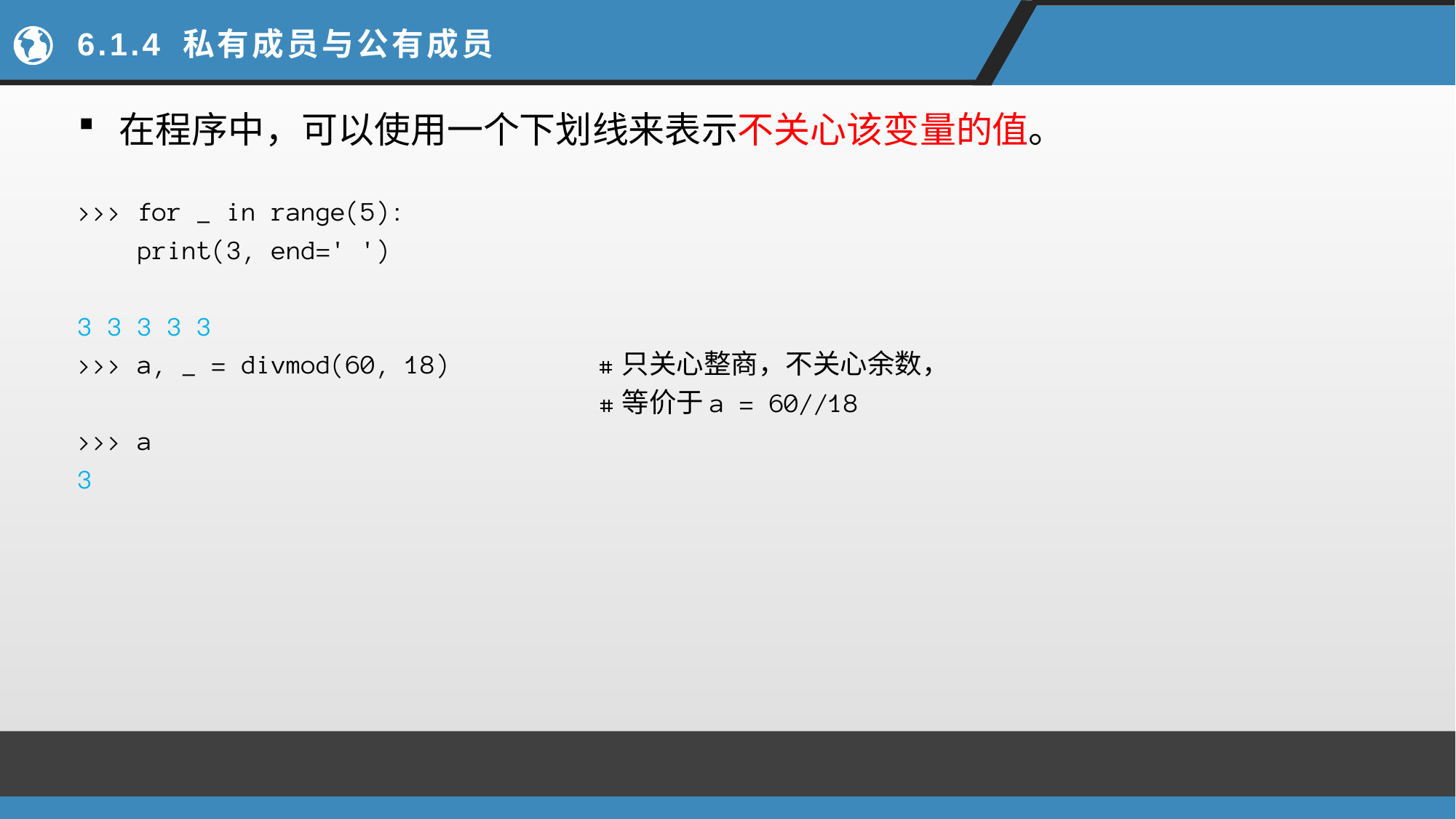

# 6.1.4 私有成员与公有成员

在程序中，可以使用一个下划线来表示不关心该变量的值。

>>> for _ in range(5):
    print(3, end=' ')

3 3 3 3 3
>>> a, _ = divmod(60, 18)          #只关心整商，不关心余数，
                                   #等价于a = 60//18
>>> a
3
25